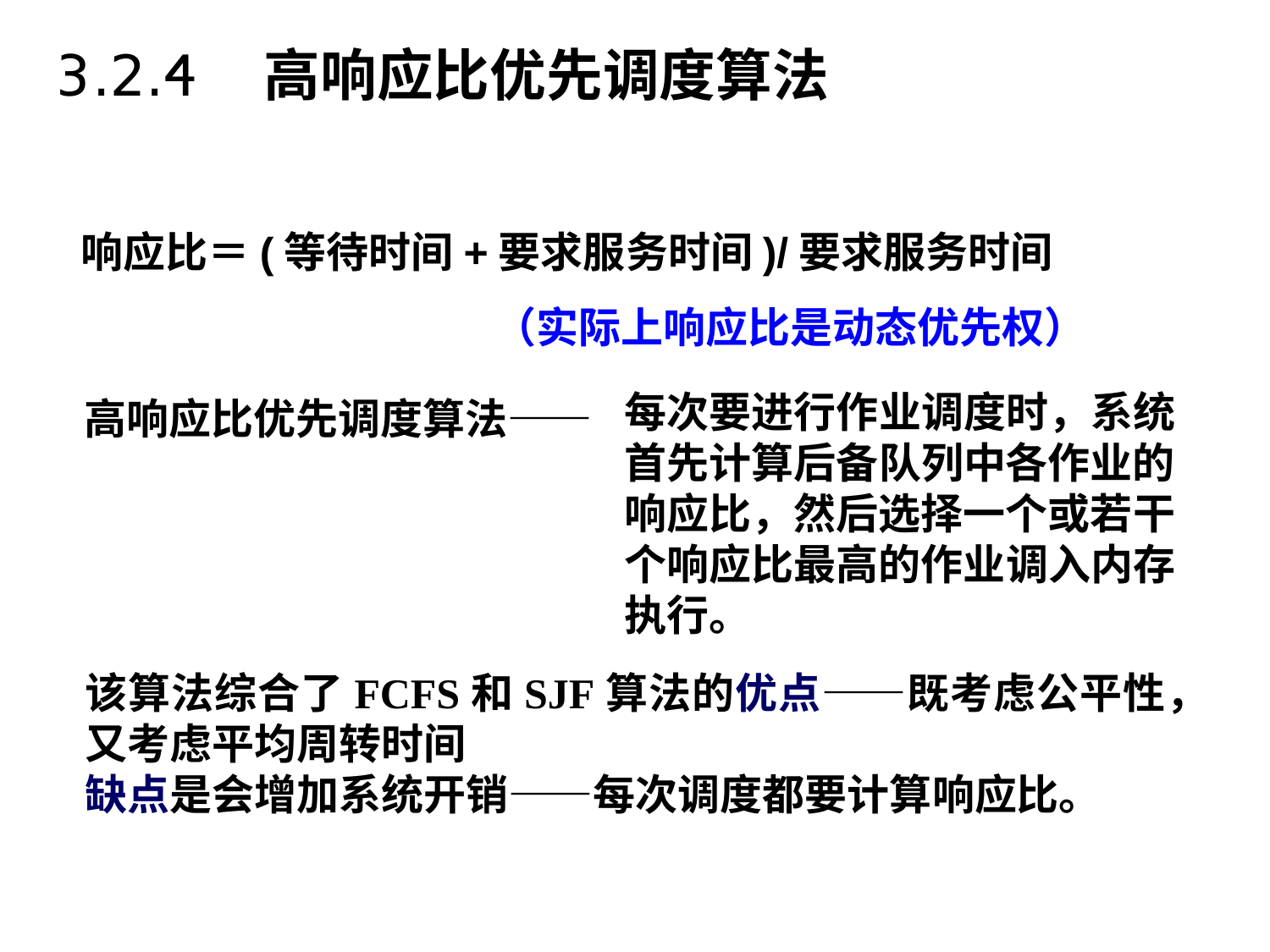

# 3.2.4   高响应比优先调度算法
响应比＝(等待时间+要求服务时间)/要求服务时间
（实际上响应比是动态优先权）
每次要进行作业调度时，系统首先计算后备队列中各作业的响应比，然后选择一个或若干个响应比最高的作业调入内存执行。
高响应比优先调度算法——
该算法综合了FCFS和SJF算法的优点——既考虑公平性，又考虑平均周转时间
缺点是会增加系统开销——每次调度都要计算响应比。
32